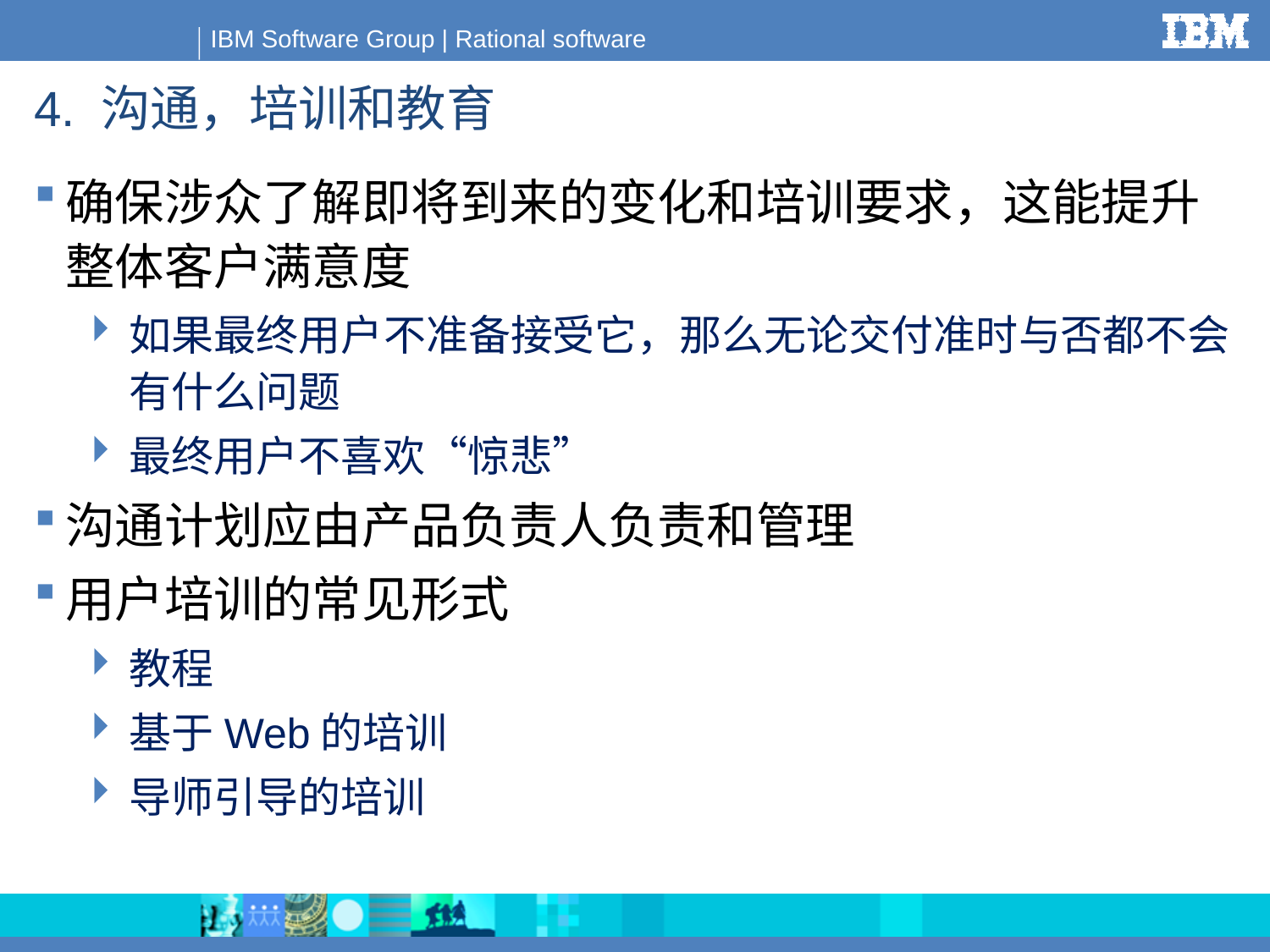

# 4. 沟通，培训和教育
确保涉众了解即将到来的变化和培训要求，这能提升整体客户满意度
如果最终用户不准备接受它，那么无论交付准时与否都不会有什么问题
最终用户不喜欢“惊悲”
沟通计划应由产品负责人负责和管理
用户培训的常见形式
教程
基于Web的培训
导师引导的培训